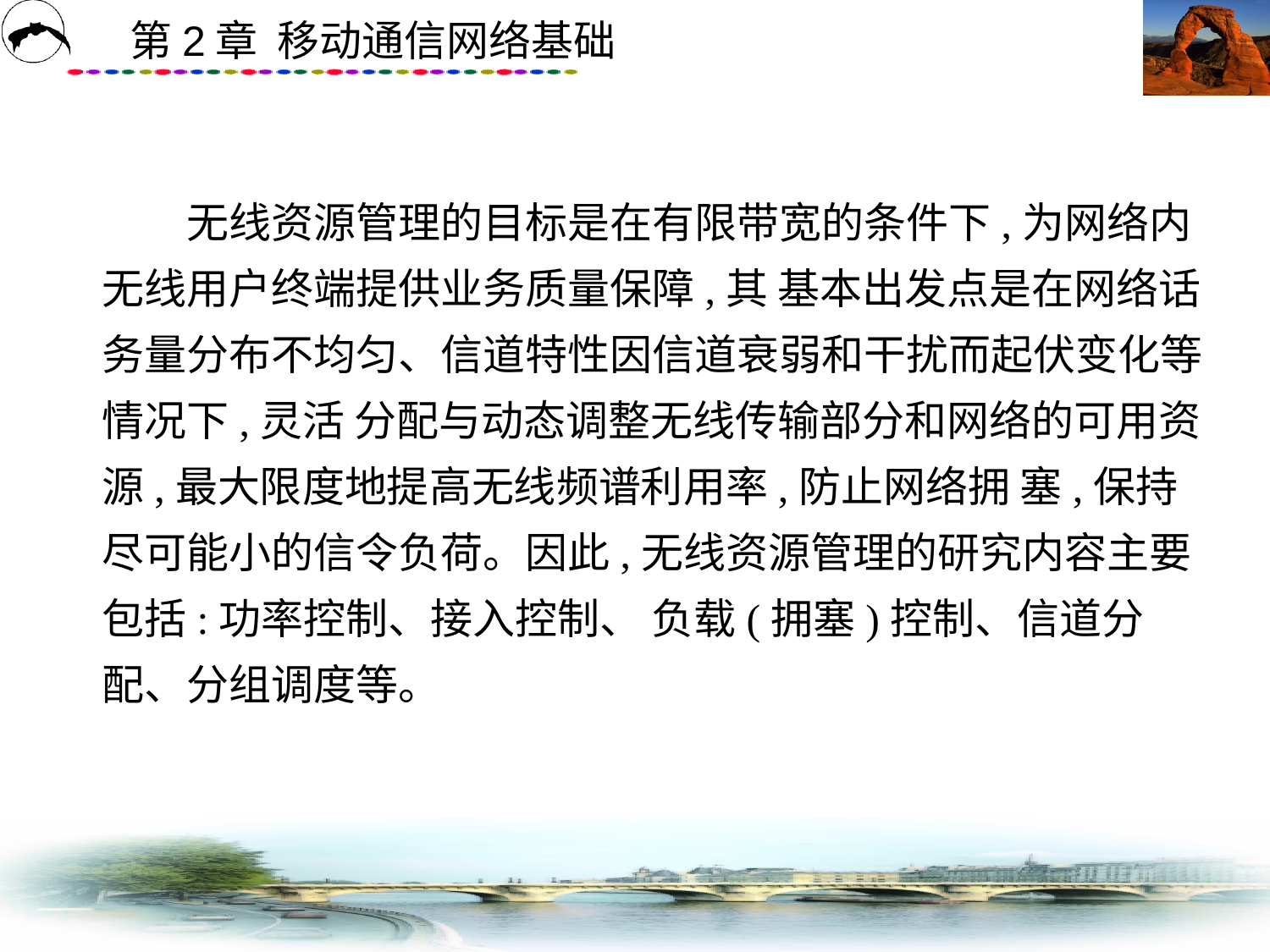

无线资源管理的目标是在有限带宽的条件下,为网络内无线用户终端提供业务质量保障,其 基本出发点是在网络话务量分布不均匀、信道特性因信道衰弱和干扰而起伏变化等情况下,灵活 分配与动态调整无线传输部分和网络的可用资源,最大限度地提高无线频谱利用率,防止网络拥 塞,保持尽可能小的信令负荷。因此,无线资源管理的研究内容主要包括:功率控制、接入控制、 负载(拥塞)控制、信道分配、分组调度等。